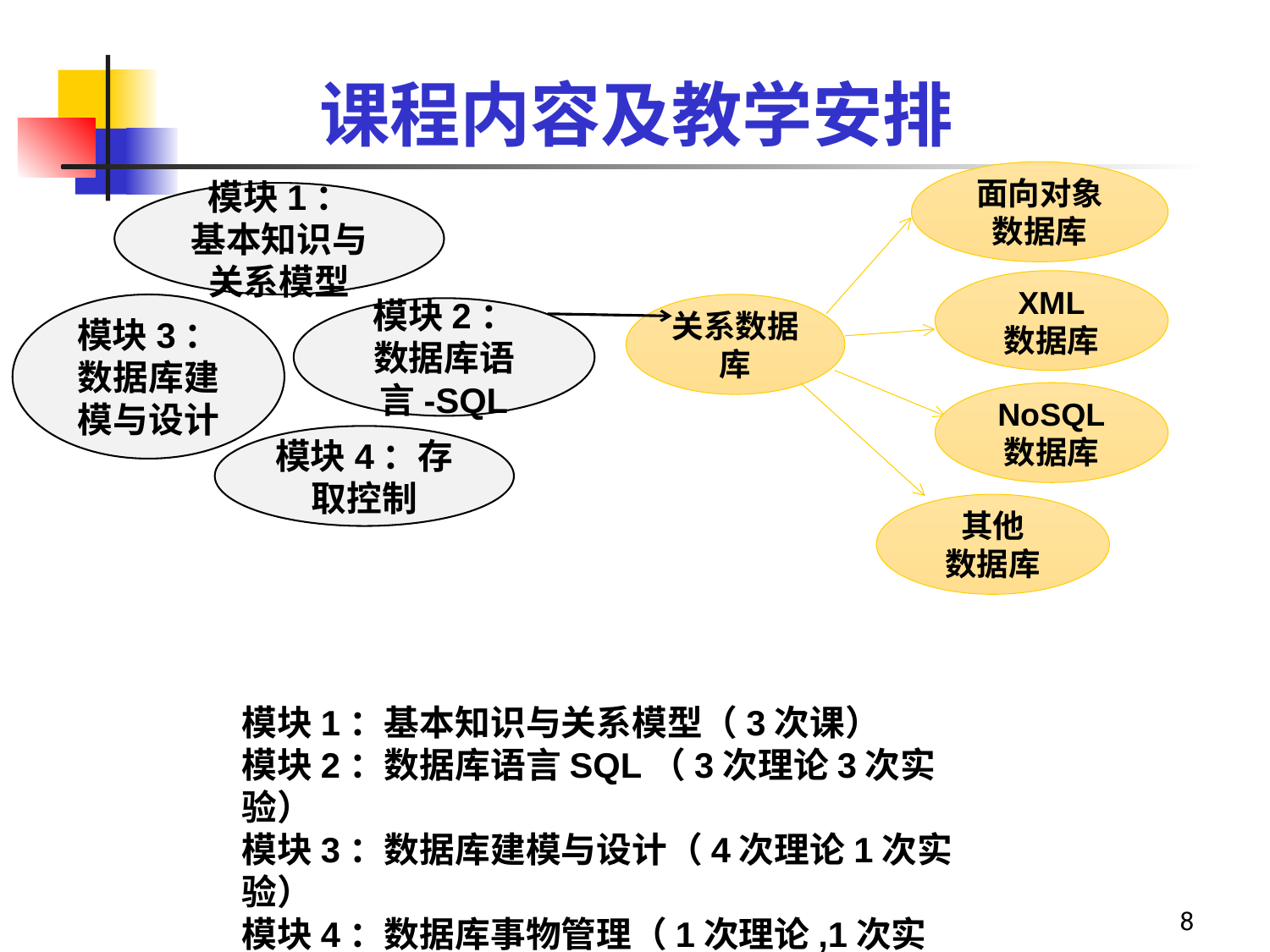

# 课程内容及教学安排
面向对象数据库
XML
数据库
NoSQL
数据库
其他
数据库
模块1：
基本知识与关系模型
模块3：数据库建模与设计
模块2：
数据库语言-SQL
模块4：存取控制
关系数据库
模块1：基本知识与关系模型（3次课）
模块2：数据库语言SQL（3次理论3次实验）
模块3：数据库建模与设计（4次理论1次实验）
模块4：数据库事物管理（1次理论,1次实验）
8